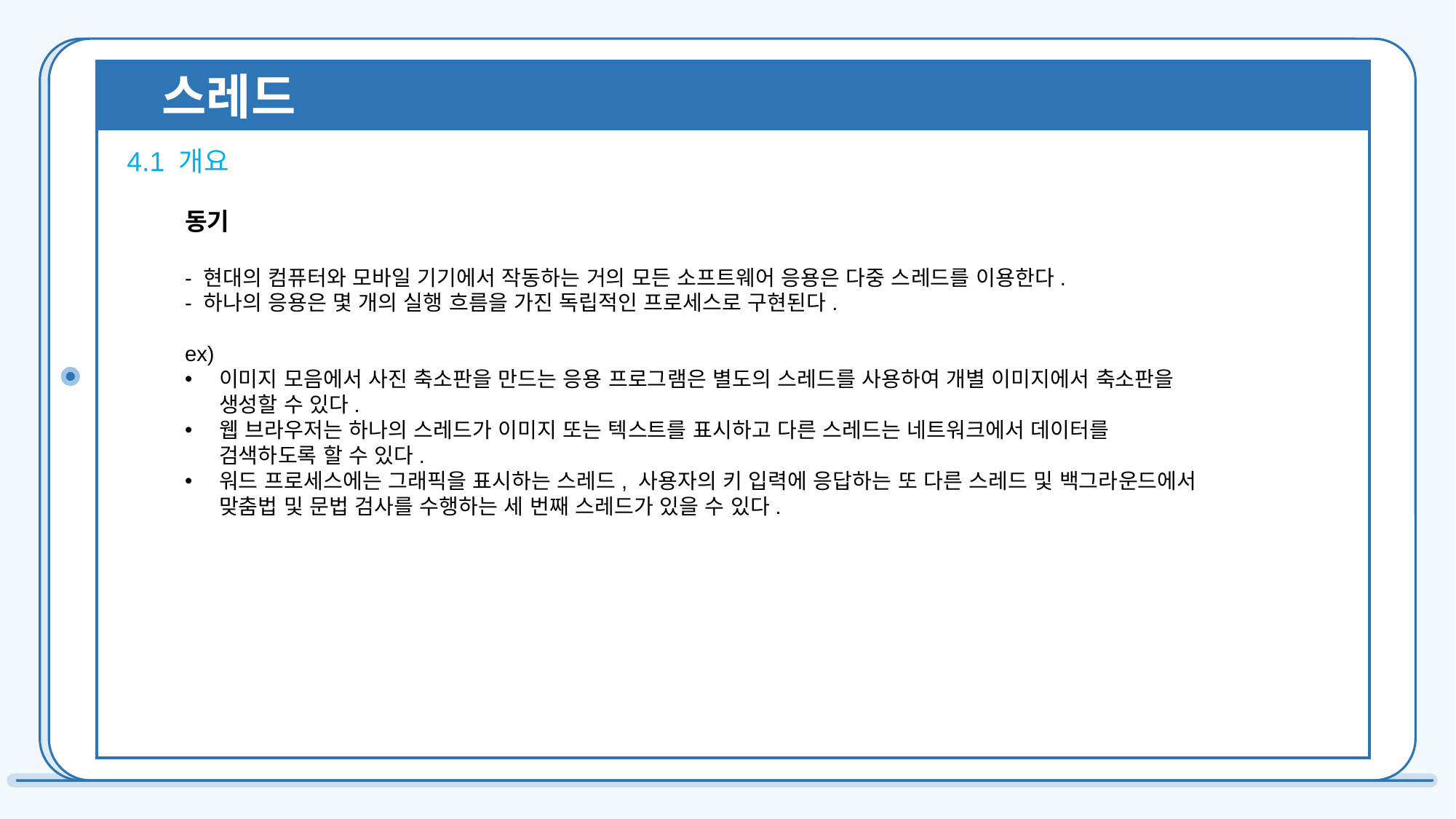

스레드

4.1 개요
동기
- 현대의 컴퓨터와 모바일 기기에서 작동하는 거의 모든 소프트웨어 응용은 다중 스레드를 이용한다.
- 하나의 응용은 몇 개의 실행 흐름을 가진 독립적인 프로세스로 구현된다.

ex)
이미지 모음에서 사진 축소판을 만드는 응용 프로그램은 별도의 스레드를 사용하여 개별 이미지에서 축소판을 생성할 수 있다.
웹 브라우저는 하나의 스레드가 이미지 또는 텍스트를 표시하고 다른 스레드는 네트워크에서 데이터를 검색하도록 할 수 있다.
워드 프로세스에는 그래픽을 표시하는 스레드, 사용자의 키 입력에 응답하는 또 다른 스레드 및 백그라운드에서 맞춤법 및 문법 검사를 수행하는 세 번째 스레드가 있을 수 있다.